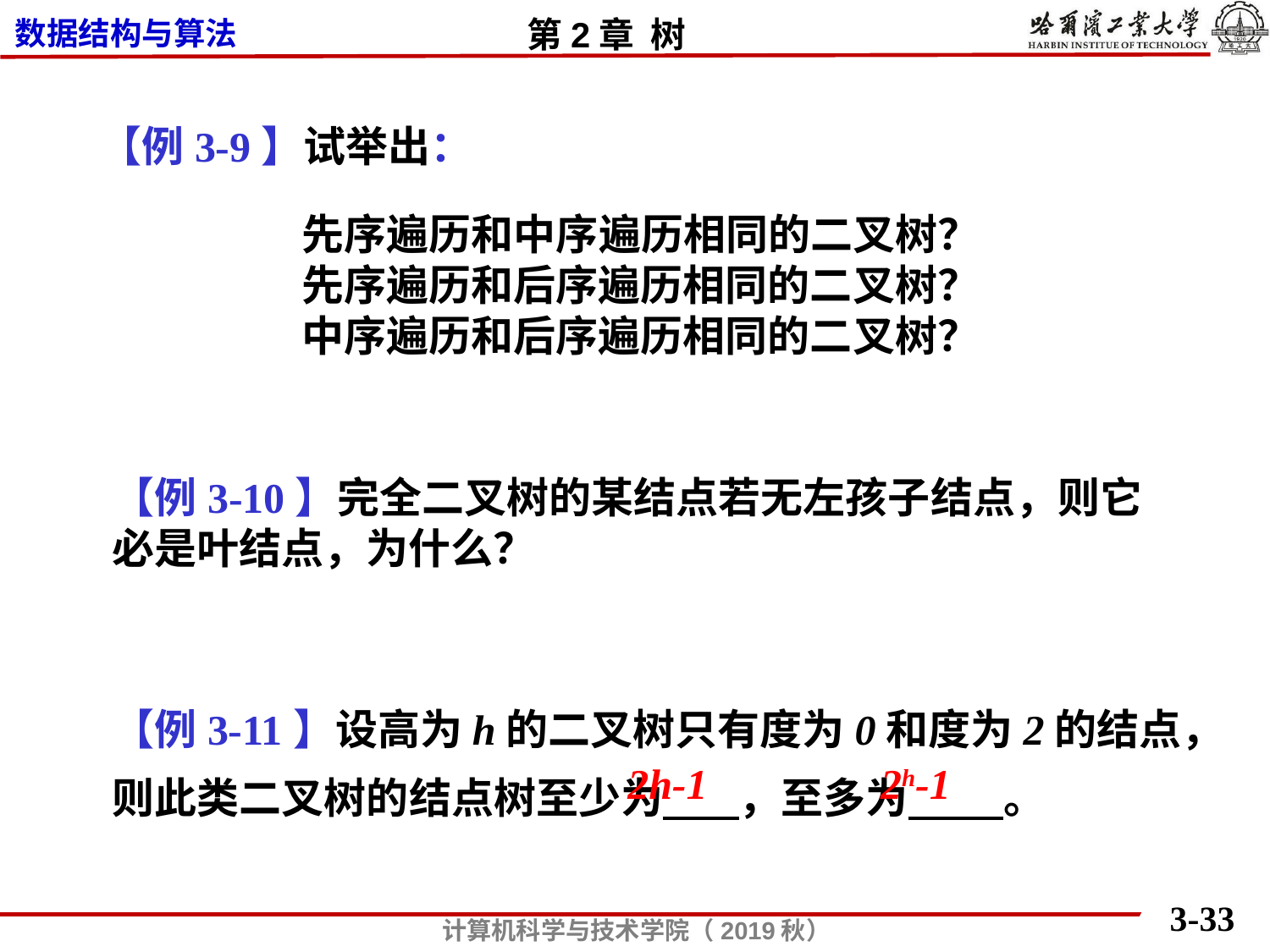

【例3-9】试举出：
先序遍历和中序遍历相同的二叉树？
先序遍历和后序遍历相同的二叉树？
中序遍历和后序遍历相同的二叉树？
【例3-10】完全二叉树的某结点若无左孩子结点，则它必是叶结点，为什么？
【例3-11】设高为h的二叉树只有度为0和度为2的结点，则此类二叉树的结点树至少为        ，至多为          。
 2h-1
2h-1